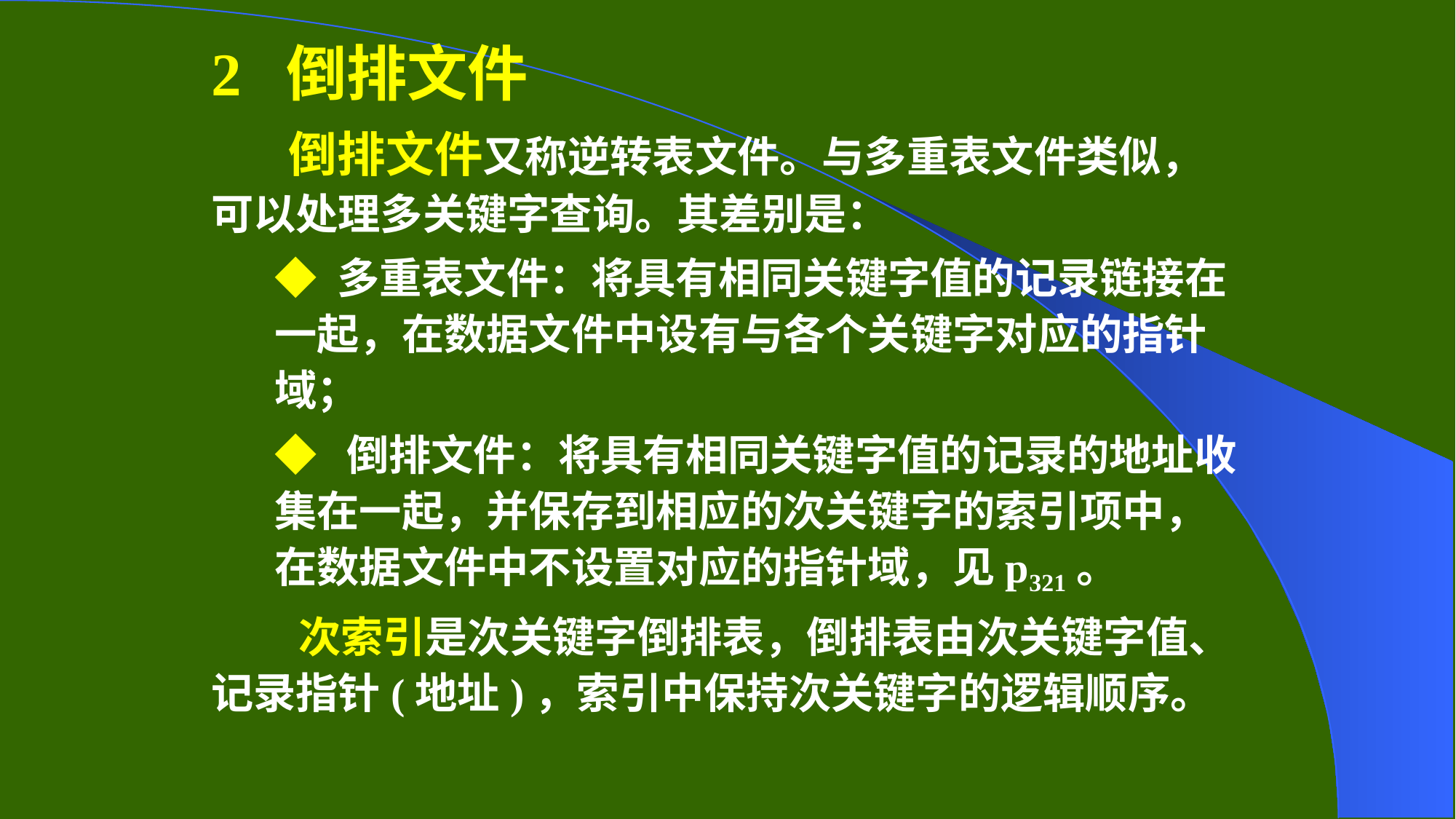

2  倒排文件
       倒排文件又称逆转表文件。与多重表文件类似，可以处理多关键字查询。其差别是：
◆ 多重表文件：将具有相同关键字值的记录链接在一起，在数据文件中设有与各个关键字对应的指针域；
◆  倒排文件：将具有相同关键字值的记录的地址收集在一起，并保存到相应的次关键字的索引项中，在数据文件中不设置对应的指针域，见p321。
        次索引是次关键字倒排表，倒排表由次关键字值、记录指针(地址)，索引中保持次关键字的逻辑顺序。